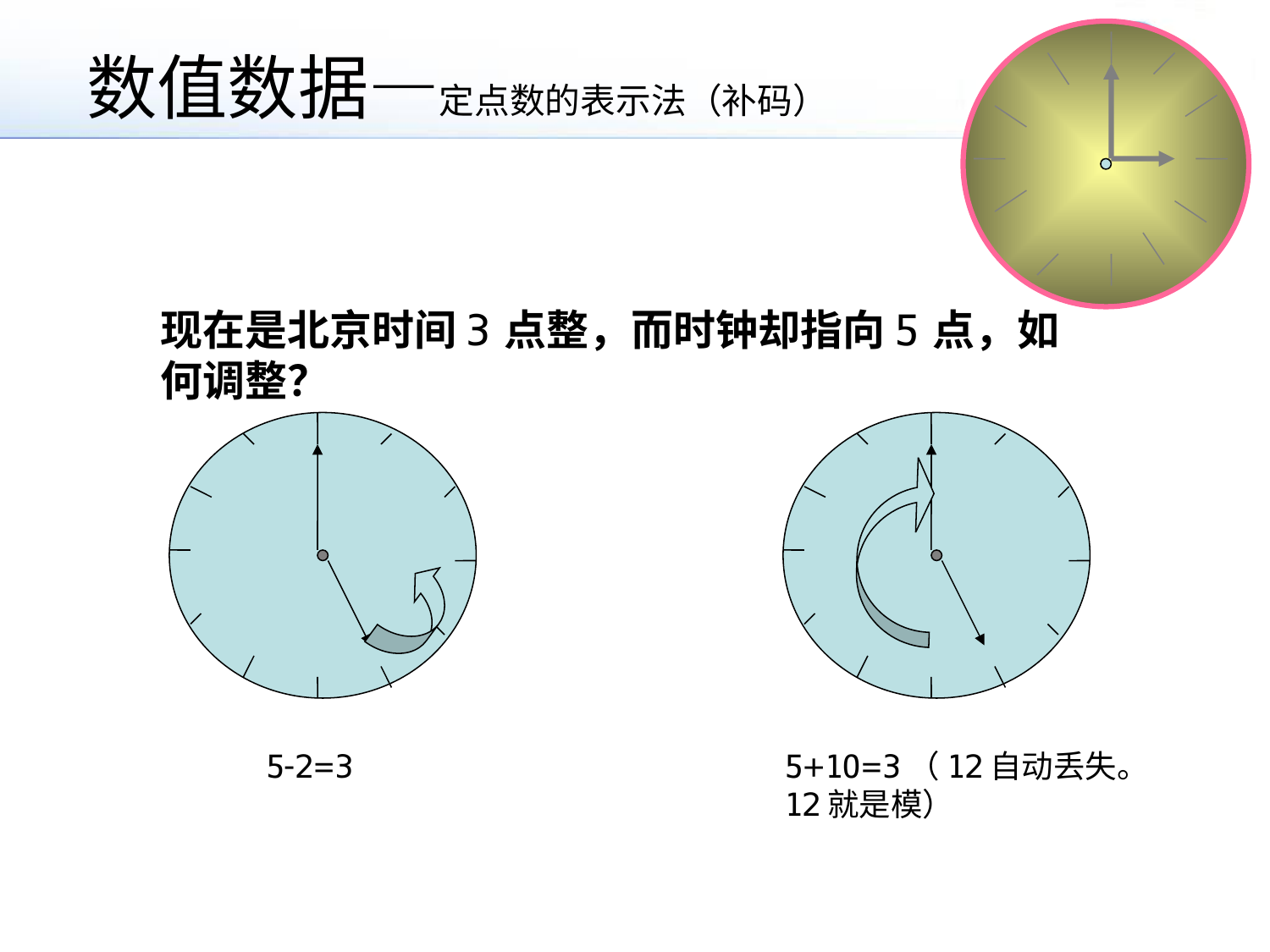

数值数据—定点数的表示法（补码）

现在是北京时间3点整，而时钟却指向5点，如何调整？

5-2=3
5+10=3（12自动丢失。12就是模）